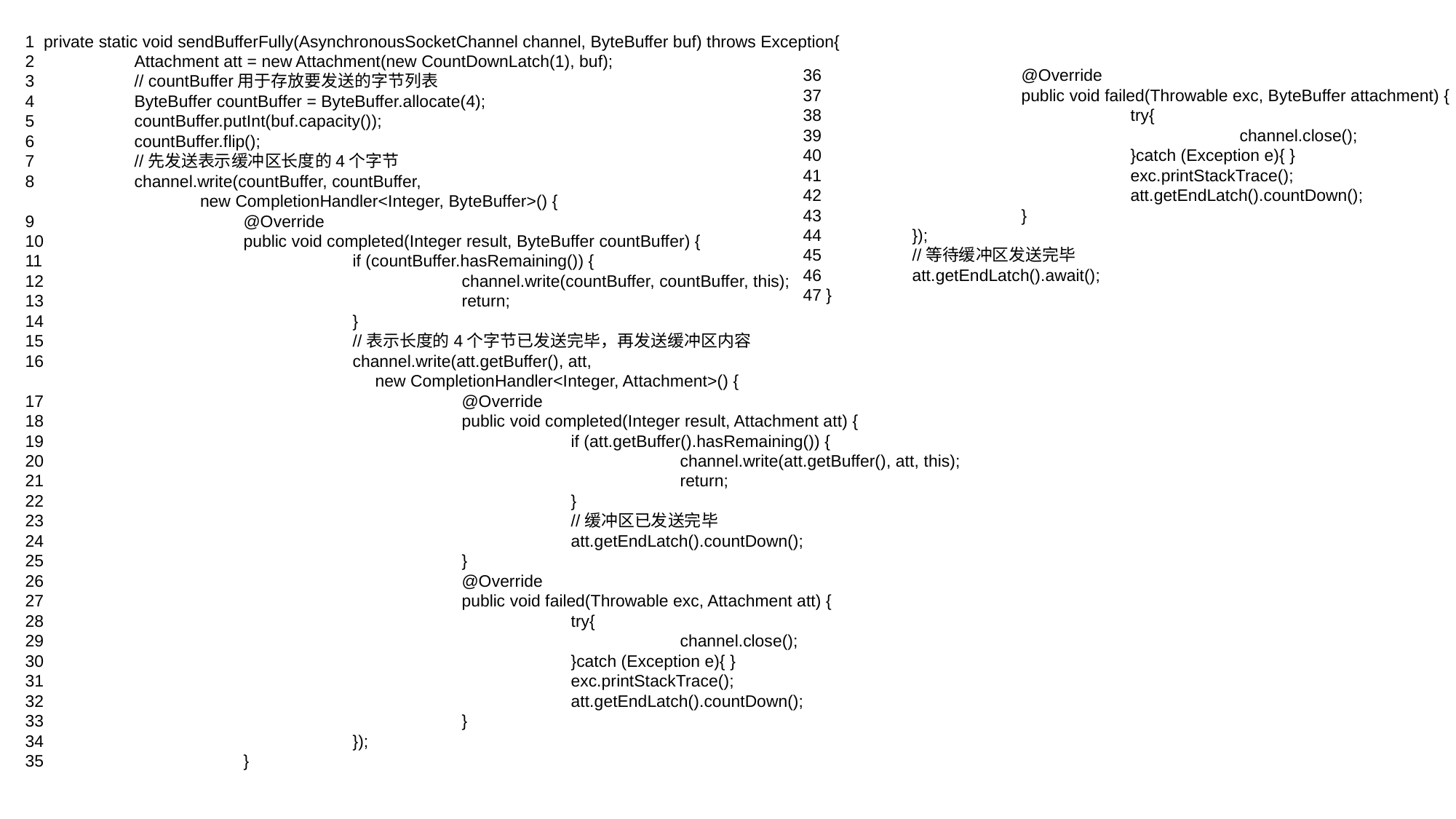

1  private static void sendBufferFully(AsynchronousSocketChannel channel, ByteBuffer buf) throws Exception{
2  	Attachment att = new Attachment(new CountDownLatch(1), buf);
3  	// countBuffer用于存放要发送的字节列表
4  	ByteBuffer countBuffer = ByteBuffer.allocate(4);
5  	countBuffer.putInt(buf.capacity());
6  	countBuffer.flip();
7  	//先发送表示缓冲区长度的4个字节
8  	channel.write(countBuffer, countBuffer,
                                     new CompletionHandler<Integer, ByteBuffer>() {
9  		@Override
10 		public void completed(Integer result, ByteBuffer countBuffer) {
11 			if (countBuffer.hasRemaining()) {
12 				channel.write(countBuffer, countBuffer, this);
13 				return;
14 			}
15 			//表示长度的4个字节已发送完毕，再发送缓冲区内容
16 			channel.write(att.getBuffer(), att,
                                                                          new CompletionHandler<Integer, Attachment>() {
17 				@Override
18 				public void completed(Integer result, Attachment att) {
19 					if (att.getBuffer().hasRemaining()) {
20 						channel.write(att.getBuffer(), att, this);
21 						return;
22 					}
23 					//缓冲区已发送完毕
24 					att.getEndLatch().countDown();
25 				}
26 				@Override
27 				public void failed(Throwable exc, Attachment att) {
28 					try{
29 						channel.close();
30 					}catch (Exception e){ }
31 					exc.printStackTrace();
32 					att.getEndLatch().countDown();
33 				}
34 			});
35 		}
36 		@Override
37 		public void failed(Throwable exc, ByteBuffer attachment) {
38 			try{
39 				channel.close();
40 			}catch (Exception e){ }
41 			exc.printStackTrace();
42 			att.getEndLatch().countDown();
43 		}
44 	});
45 	//等待缓冲区发送完毕
46 	att.getEndLatch().await();
47 }